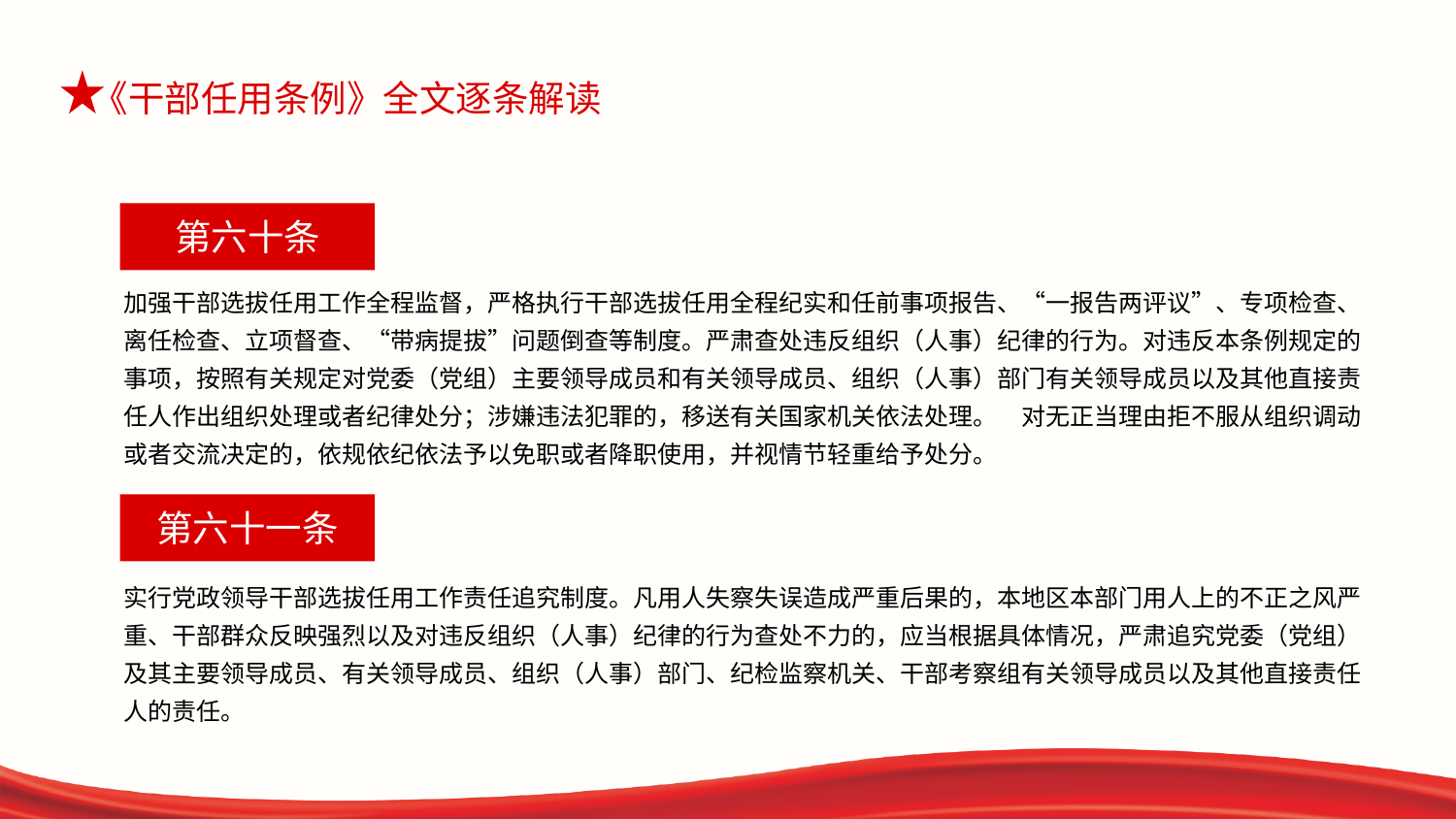

第六十条
加强干部选拔任用工作全程监督，严格执行干部选拔任用全程纪实和任前事项报告、“一报告两评议”、专项检查、离任检查、立项督查、“带病提拔”问题倒查等制度。严肃查处违反组织（人事）纪律的行为。对违反本条例规定的事项，按照有关规定对党委（党组）主要领导成员和有关领导成员、组织（人事）部门有关领导成员以及其他直接责任人作出组织处理或者纪律处分；涉嫌违法犯罪的，移送有关国家机关依法处理。　对无正当理由拒不服从组织调动或者交流决定的，依规依纪依法予以免职或者降职使用，并视情节轻重给予处分。
第六十一条
实行党政领导干部选拔任用工作责任追究制度。凡用人失察失误造成严重后果的，本地区本部门用人上的不正之风严重、干部群众反映强烈以及对违反组织（人事）纪律的行为查处不力的，应当根据具体情况，严肃追究党委（党组）及其主要领导成员、有关领导成员、组织（人事）部门、纪检监察机关、干部考察组有关领导成员以及其他直接责任人的责任。